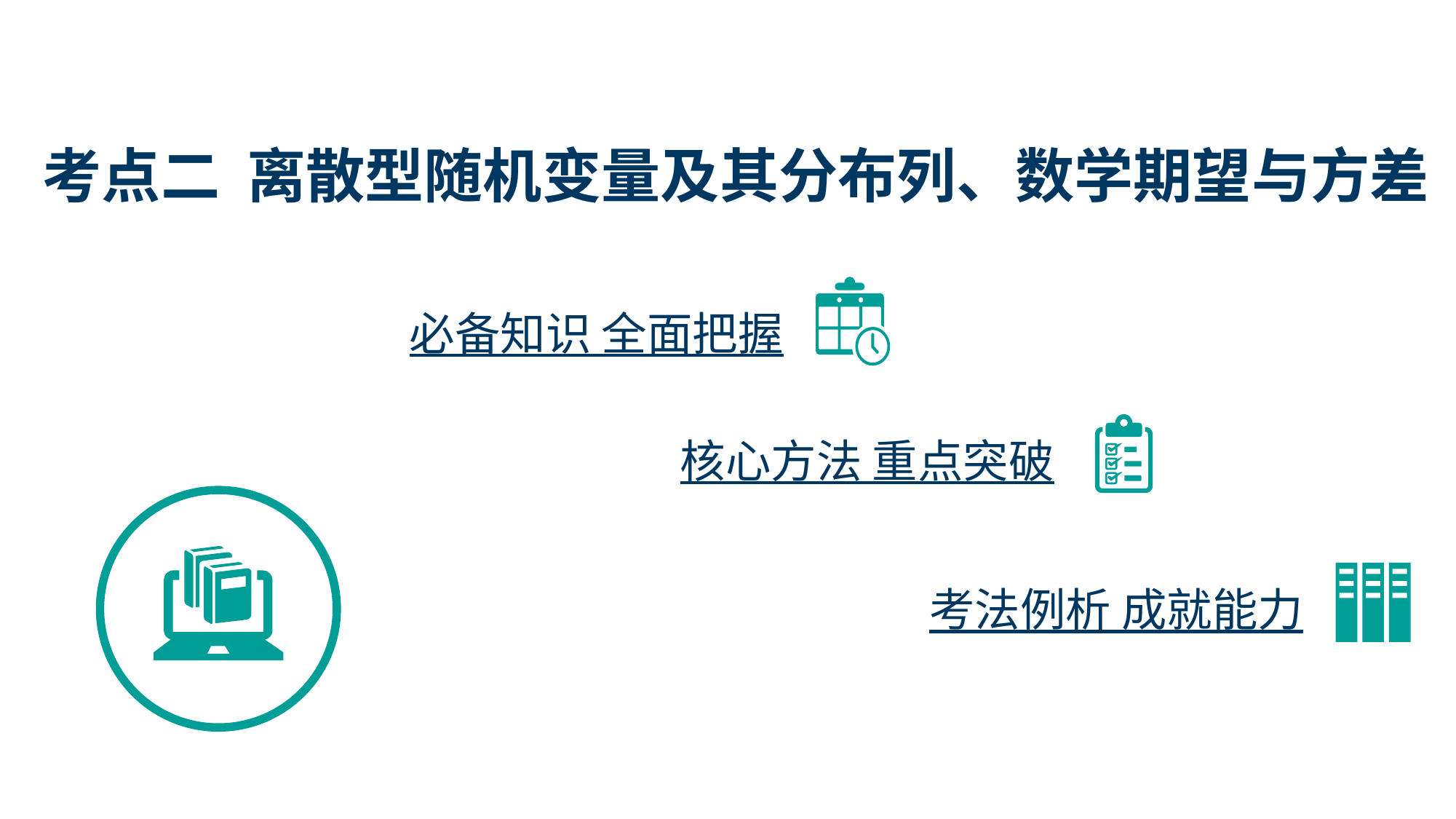

考点二  离散型随机变量及其分布列、数学期望与方差
考点二  离散型随机变量及其分布列、数学期望与方差

必备知识 全面把握

核心方法 重点突破

考法例析 成就能力